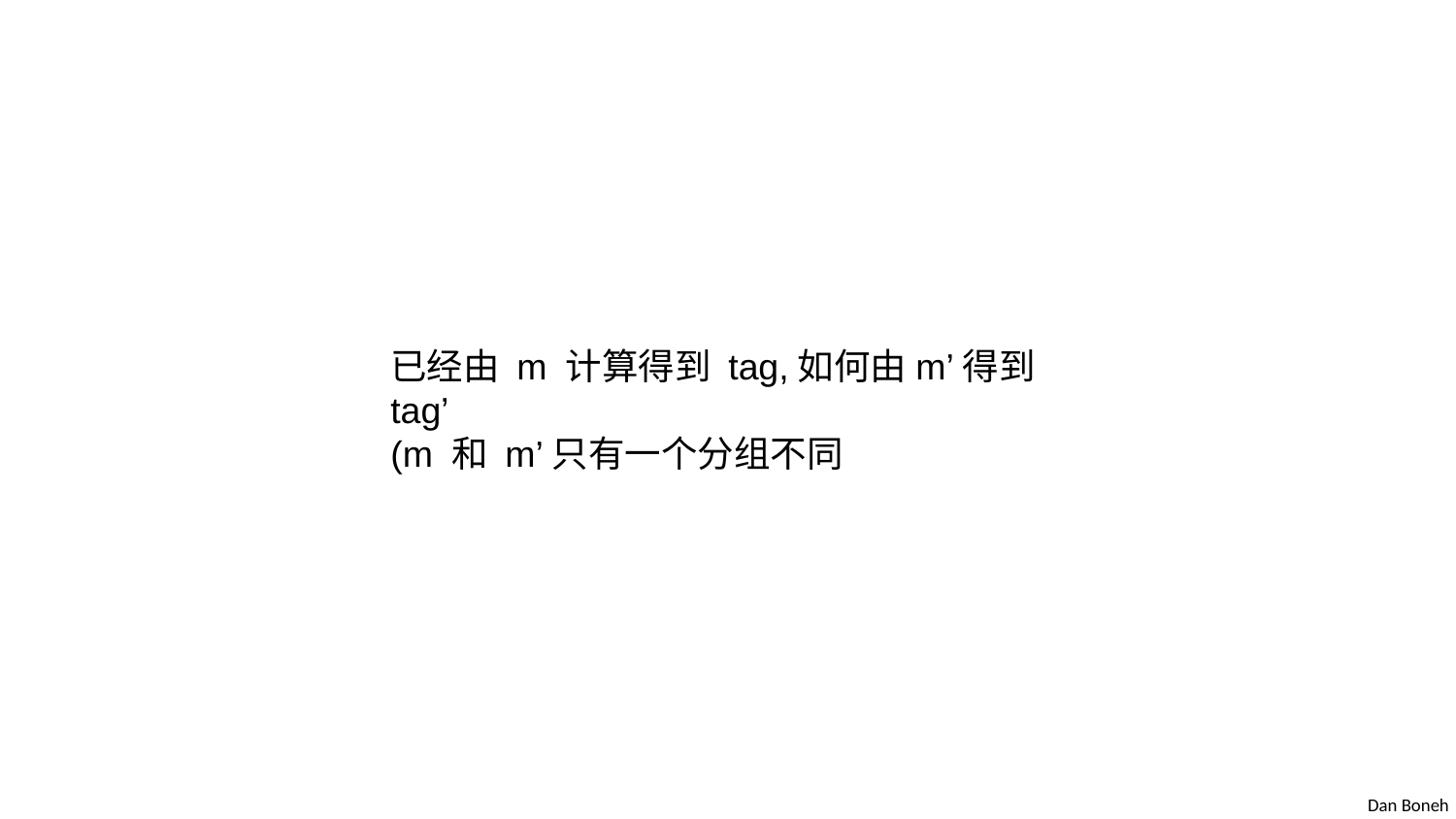

已经由 m 计算得到 tag,如何由m’得到tag’
(m 和 m’只有一个分组不同